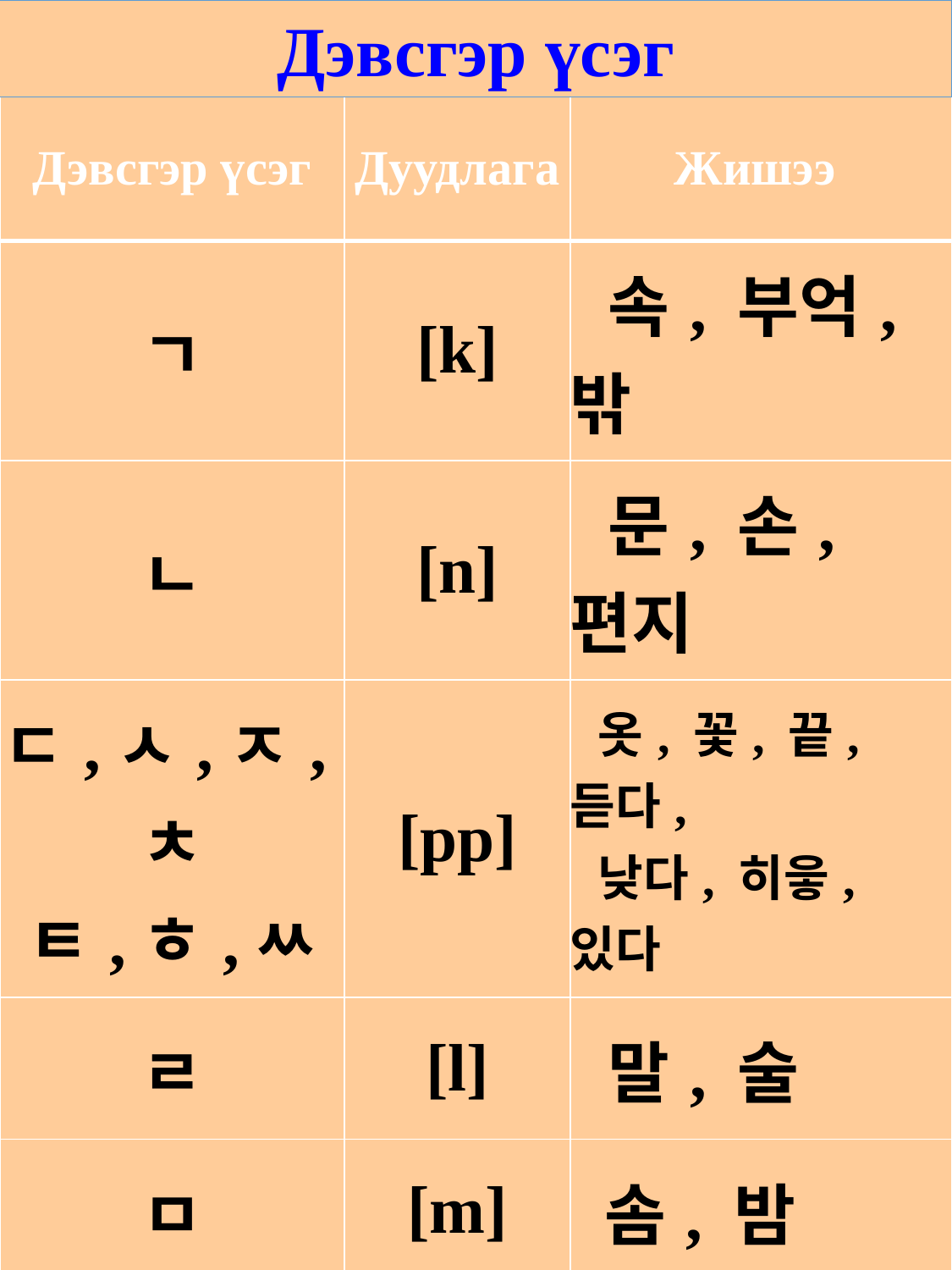

Дэвсгэр үсэг
| Дэвсгэр үсэг | Дуудлага | Жишээ |
| --- | --- | --- |
| ㄱ | [k] | 속, 부억, 밖 |
| ㄴ | [n] | 문, 손, 편지 |
| ㄷ,ㅅ,ㅈ,ㅊ ㅌ,ㅎ,ㅆ | [pp] | 옷, 꽃, 끝, 듣다, 낮다, 히읗, 있다 |
| ㄹ | [l] | 말, 술 |
| ㅁ | [m] | 솜, 밤 |
| ㅂ,ㅍ | [p] | 밥, 앞 |
| ㅇ | [ɧ] | 방, 강 |